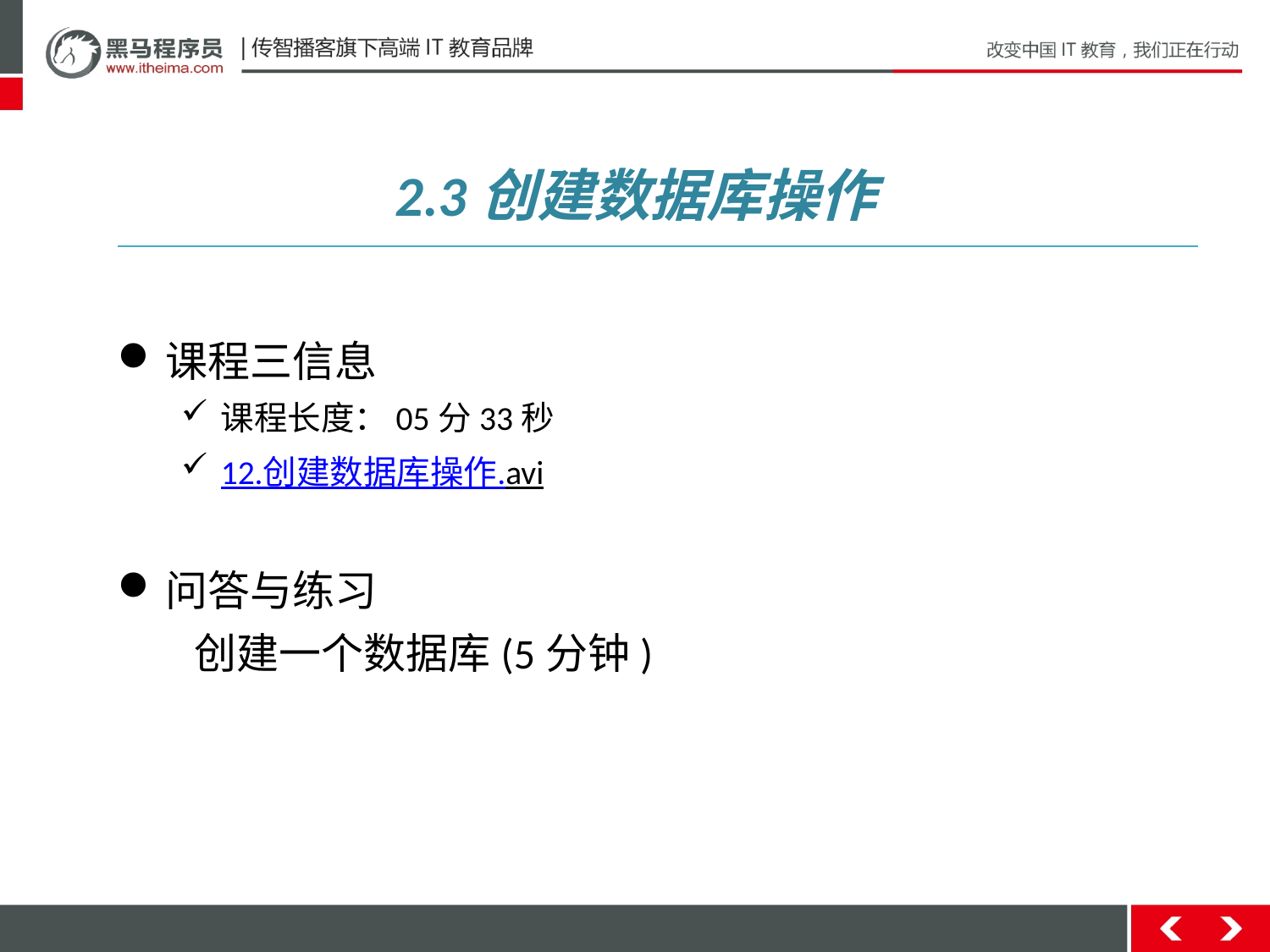

2.3创建数据库操作

课程三信息
课程长度：05分33秒
12.创建数据库操作.avi

问答与练习
       创建一个数据库(5分钟)